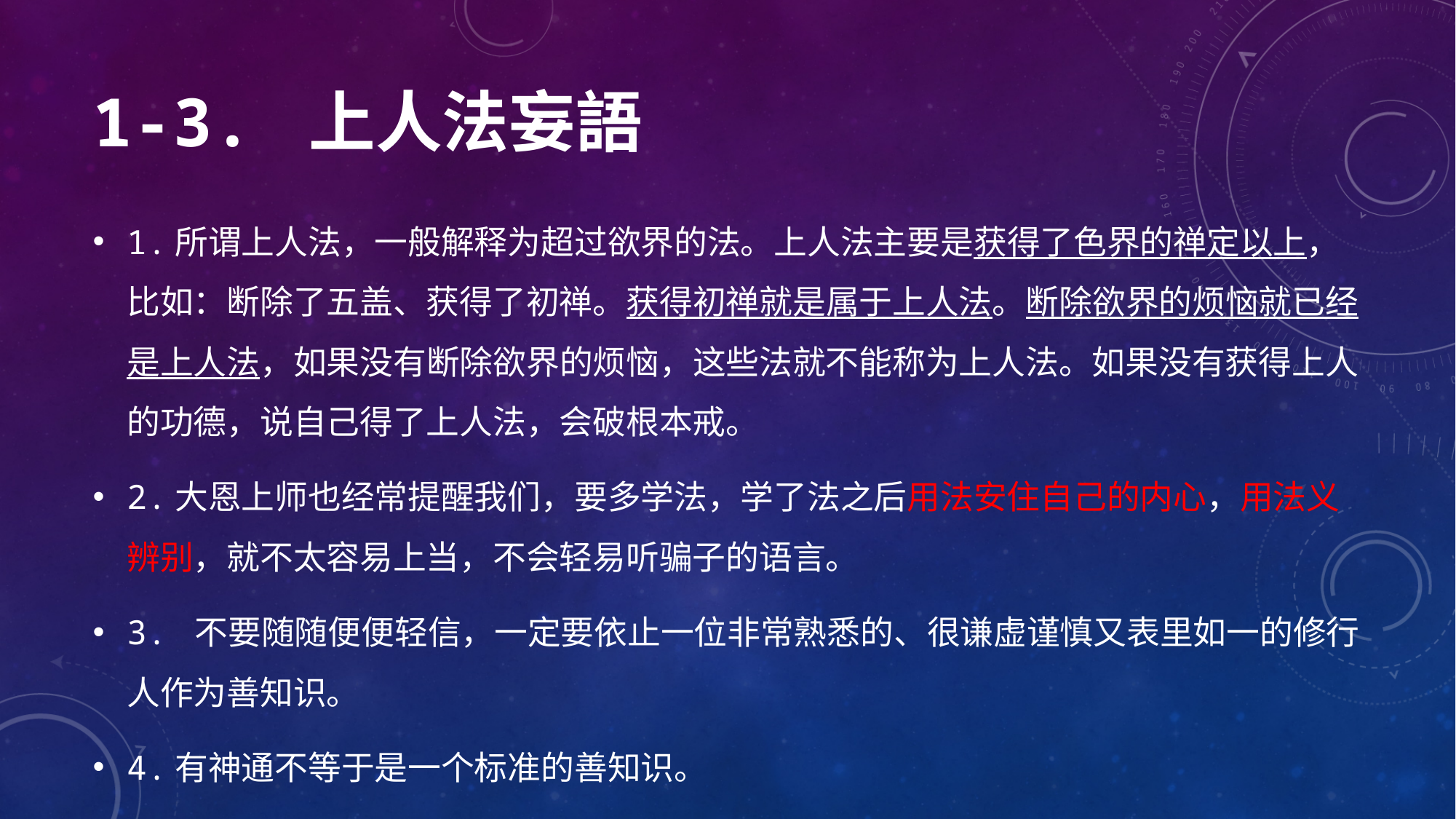

# 1-3. 上人法妄語
1.所谓上人法，一般解释为超过欲界的法。上人法主要是获得了色界的禅定以上，比如：断除了五盖、获得了初禅。获得初禅就是属于上人法。断除欲界的烦恼就已经是上人法，如果没有断除欲界的烦恼，这些法就不能称为上人法。如果没有获得上人的功德，说自己得了上人法，会破根本戒。
2.大恩上师也经常提醒我们，要多学法，学了法之后用法安住自己的内心，用法义辨别，就不太容易上当，不会轻易听骗子的语言。
3. 不要随随便便轻信，一定要依止一位非常熟悉的、很谦虚谨慎又表里如一的修行人作为善知识。
4.有神通不等于是一个标准的善知识。